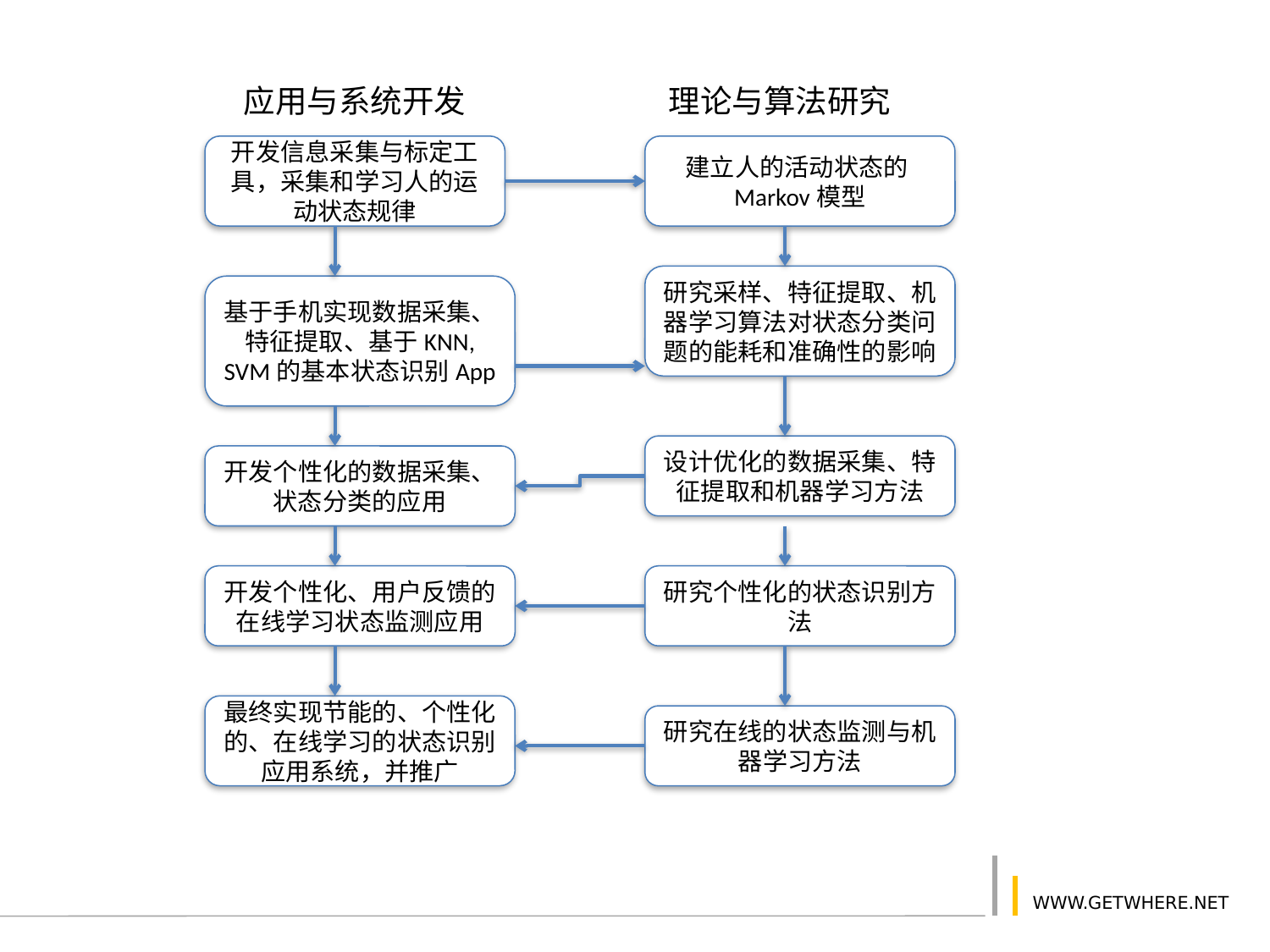

应用与系统开发
理论与算法研究
开发信息采集与标定工具，采集和学习人的运动状态规律
建立人的活动状态的Markov模型
研究采样、特征提取、机器学习算法对状态分类问题的能耗和准确性的影响
基于手机实现数据采集、特征提取、基于KNN, SVM的基本状态识别App
设计优化的数据采集、特征提取和机器学习方法
开发个性化的数据采集、状态分类的应用
开发个性化、用户反馈的在线学习状态监测应用
研究个性化的状态识别方法
最终实现节能的、个性化的、在线学习的状态识别应用系统，并推广
研究在线的状态监测与机器学习方法